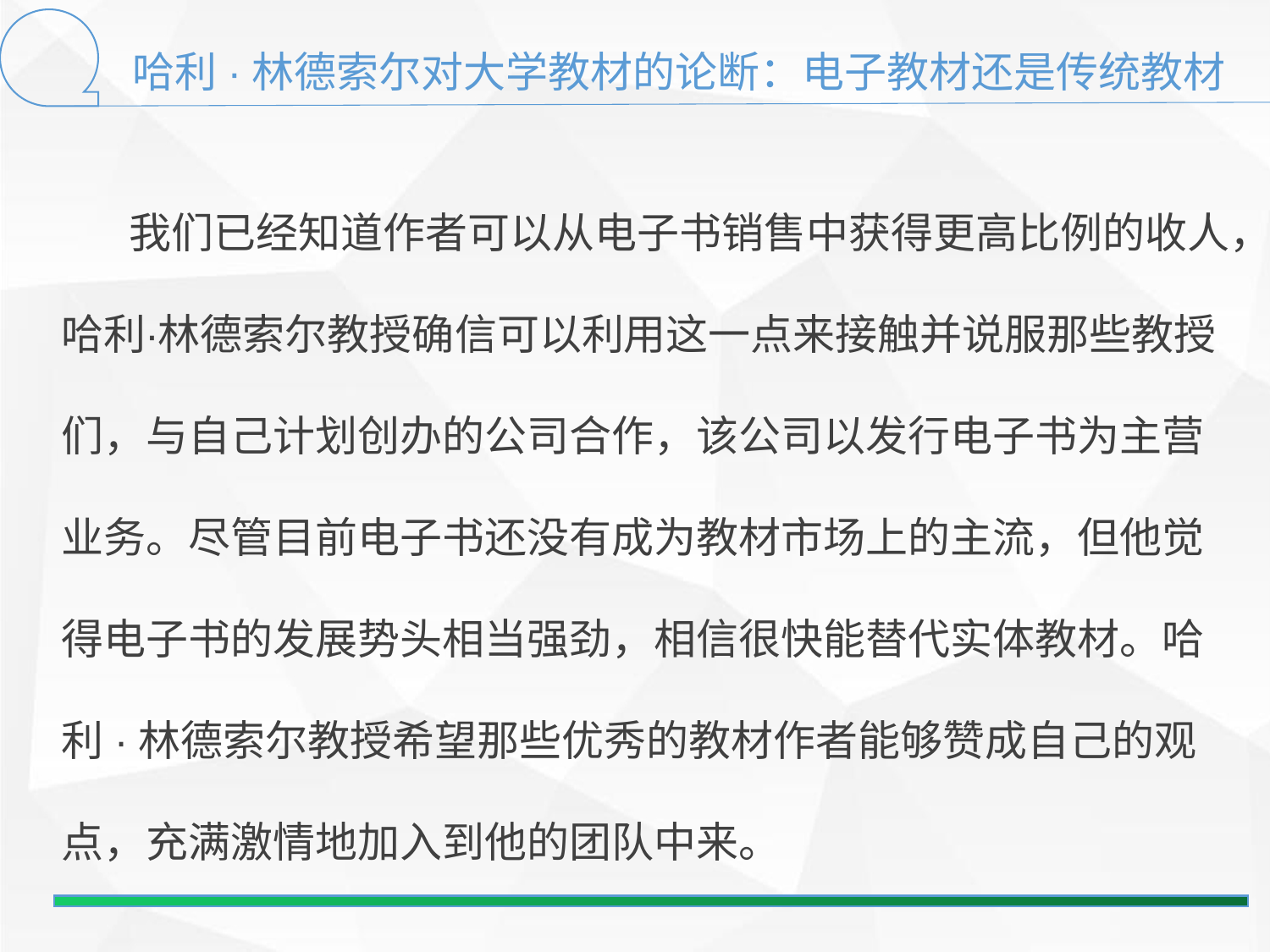

哈利·林德索尔对大学教材的论断：电子教材还是传统教材
      我们已经知道作者可以从电子书销售中获得更高比例的收人，哈利∙林德索尔教授确信可以利用这一点来接触并说服那些教授们，与自己计划创办的公司合作，该公司以发行电子书为主营业务。尽管目前电子书还没有成为教材市场上的主流，但他觉得电子书的发展势头相当强劲，相信很快能替代实体教材。哈利·林德索尔教授希望那些优秀的教材作者能够赞成自己的观点，充满激情地加入到他的团队中来。